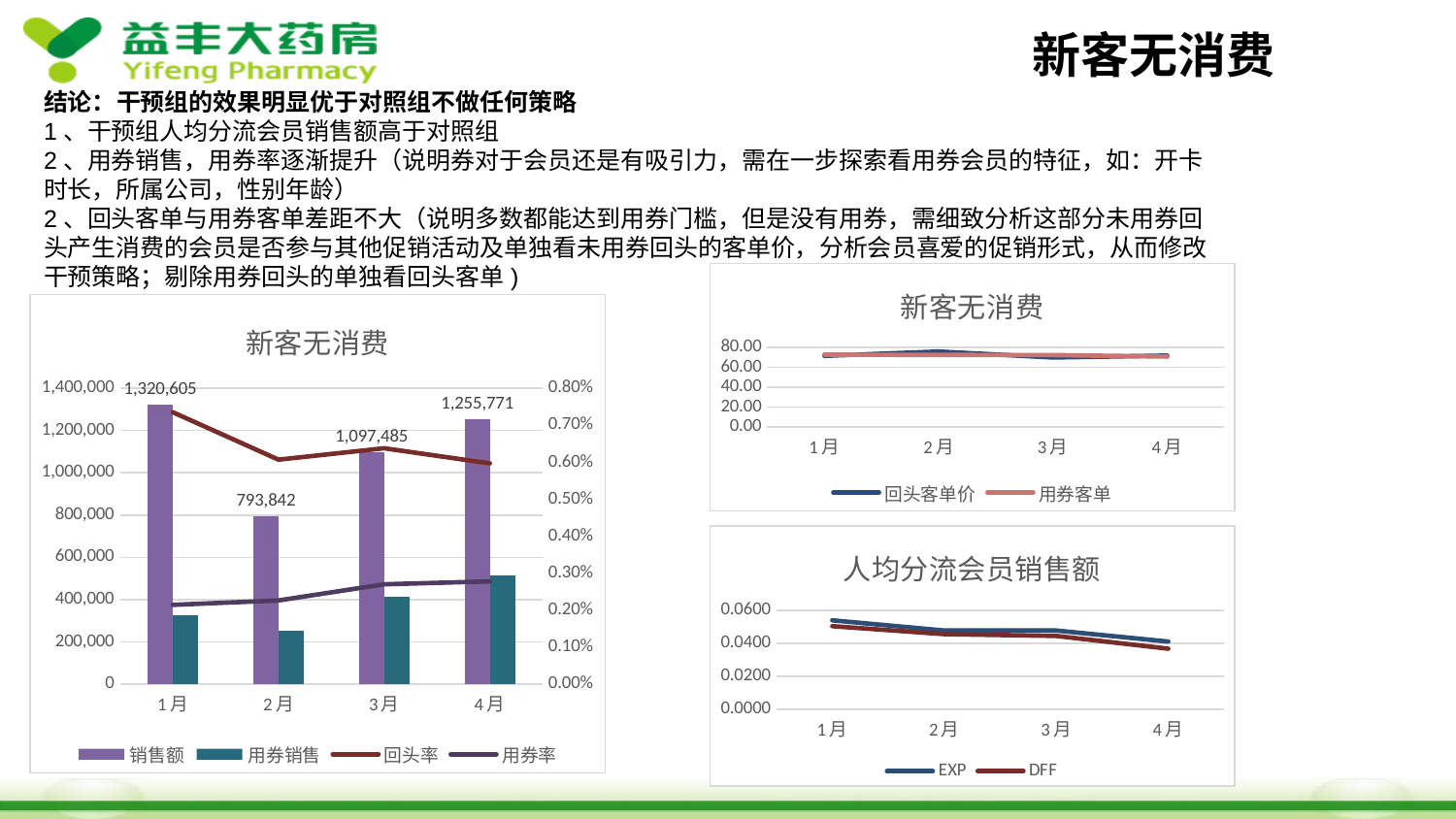

新客无消费
结论：干预组的效果明显优于对照组不做任何策略
1、干预组人均分流会员销售额高于对照组
2、用券销售，用券率逐渐提升（说明券对于会员还是有吸引力，需在一步探索看用券会员的特征，如：开卡时长，所属公司，性别年龄）
2、回头客单与用券客单差距不大（说明多数都能达到用券门槛，但是没有用券，需细致分析这部分未用券回头产生消费的会员是否参与其他促销活动及单独看未用券回头的客单价，分析会员喜爱的促销形式，从而修改干预策略；剔除用券回头的单独看回头客单)

### Chart: 新客无消费

| Category | 回头客单价 | 用券客单 |
|---|---|---|
| 1月 | 71.5736388271638 | 72.7429309962281 |
| 2月 | 75.9076161790017 | 72.467607696726 |
| 3月 | 69.979277561691 | 72.379501754386 |
| 4月 | 71.8239824982842 | 70.8941123163532 |

### Chart: 新客无消费

| Category | 销售额 | 用券销售 | 回头率 | 用券率 |
|---|---|---|---|---|
| 1月 | 1320605.21 | 327852.39 | 0.00735216114529117 | 0.00214404336990147 |
| 2月 | 793841.85 | 252332.21 | 0.00607056594283843 | 0.00226265367297831 |
| 3月 | 1097485.01 | 412563.16 | 0.00637833913943359 | 0.00270087906505991 |
| 4月 | 1255770.51 | 516321.82 | 0.00596880760057674 | 0.00277875388359757 |

### Chart: 人均分流会员销售额

| Category | EXP | DFF |
|---|---|---|
| 1月 | 0.0540196916844245 | 0.0504850766358314 |
| 2月 | 0.0478255754307133 | 0.045646050898771 |
| 3月 | 0.0478079943075709 | 0.0445653742134155 |
| 4月 | 0.0411119020632319 | 0.0367999141945324 |